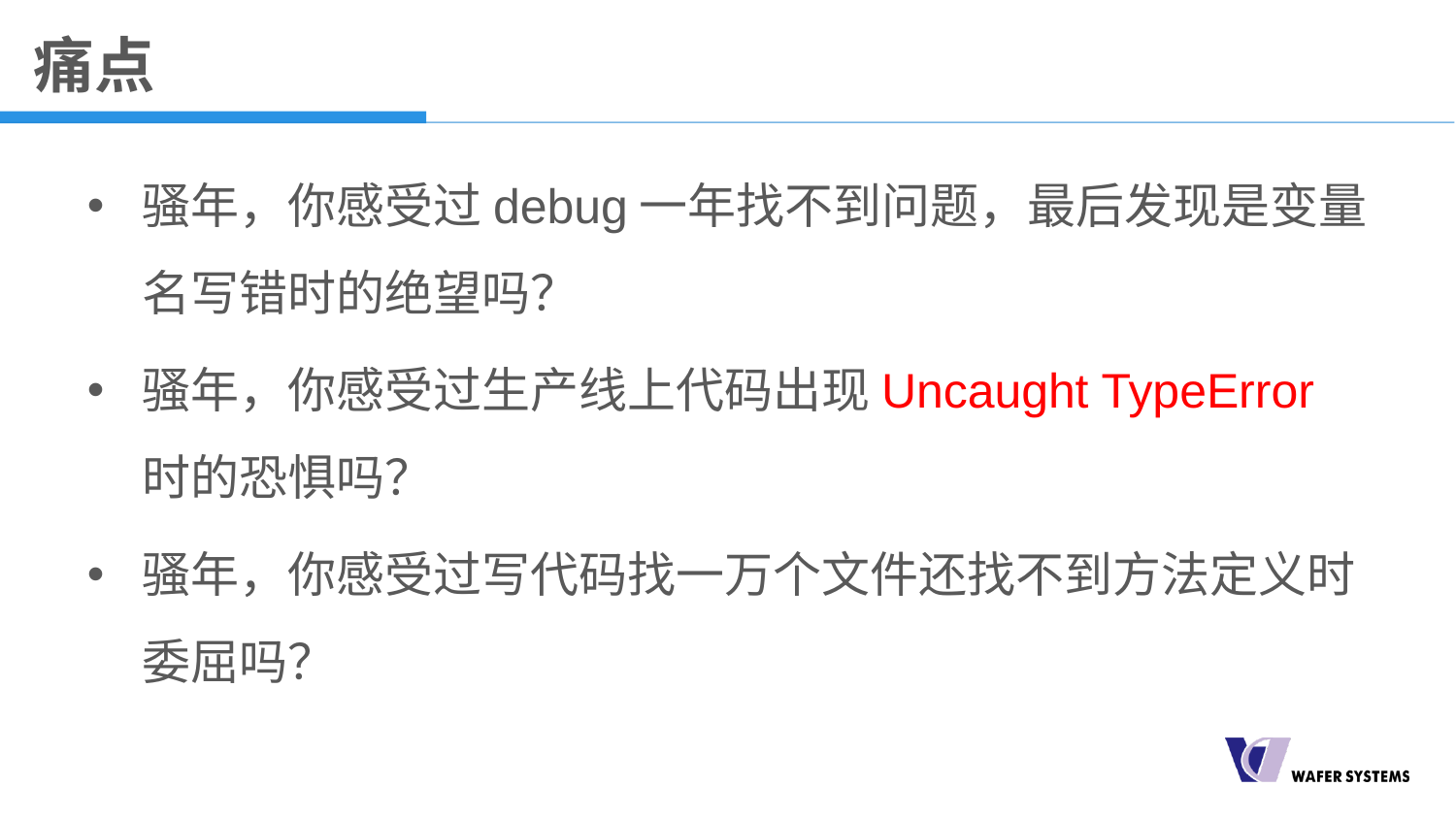

# 痛点
骚年，你感受过debug一年找不到问题，最后发现是变量名写错时的绝望吗？
骚年，你感受过生产线上代码出现Uncaught TypeError时的恐惧吗？
骚年，你感受过写代码找一万个文件还找不到方法定义时委屈吗？